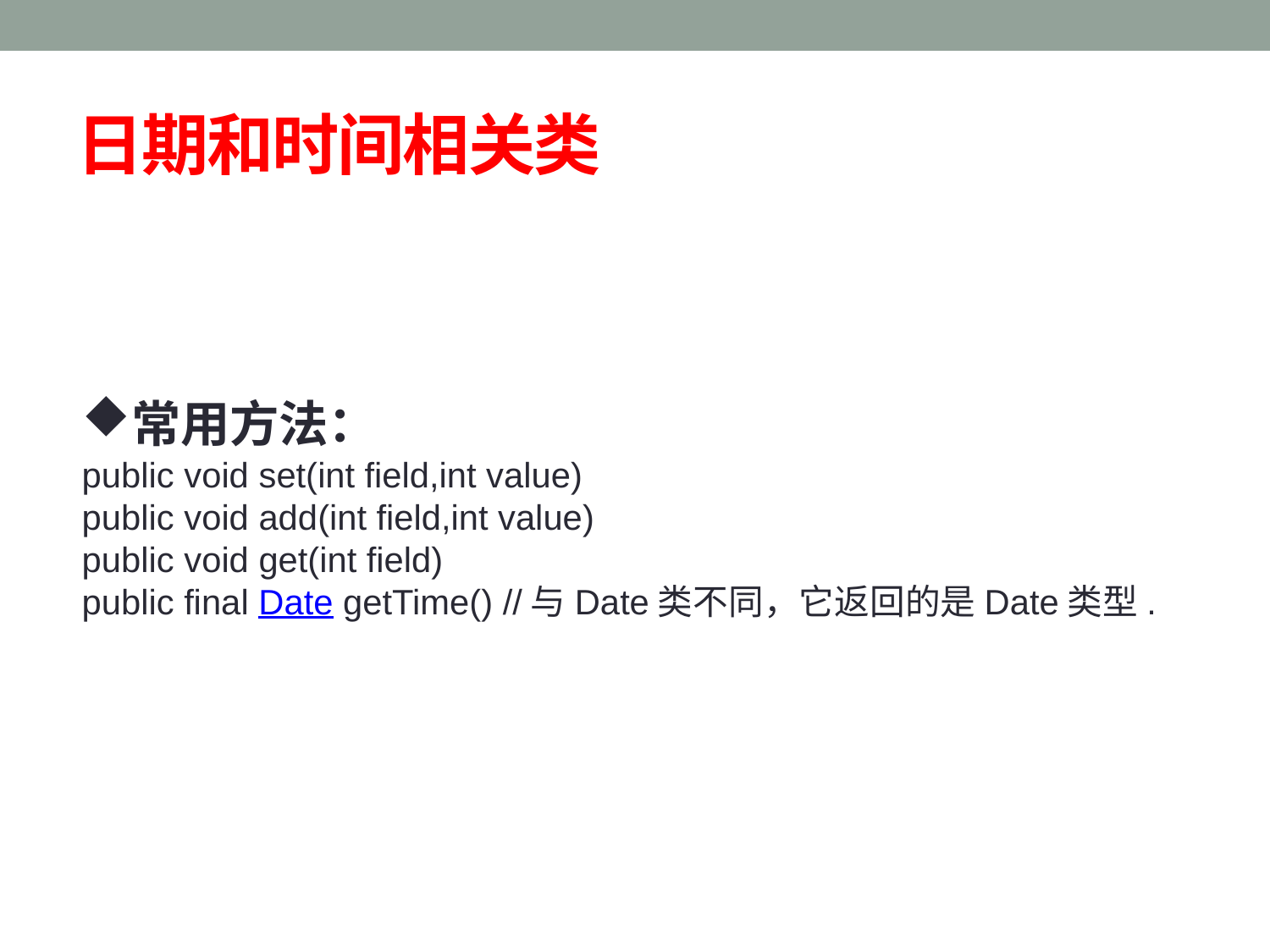

日期和时间相关类
常用方法：
public void set(int field,int value)
public void add(int field,int value)
public void get(int field)
public final Date getTime() //与Date类不同，它返回的是Date类型.